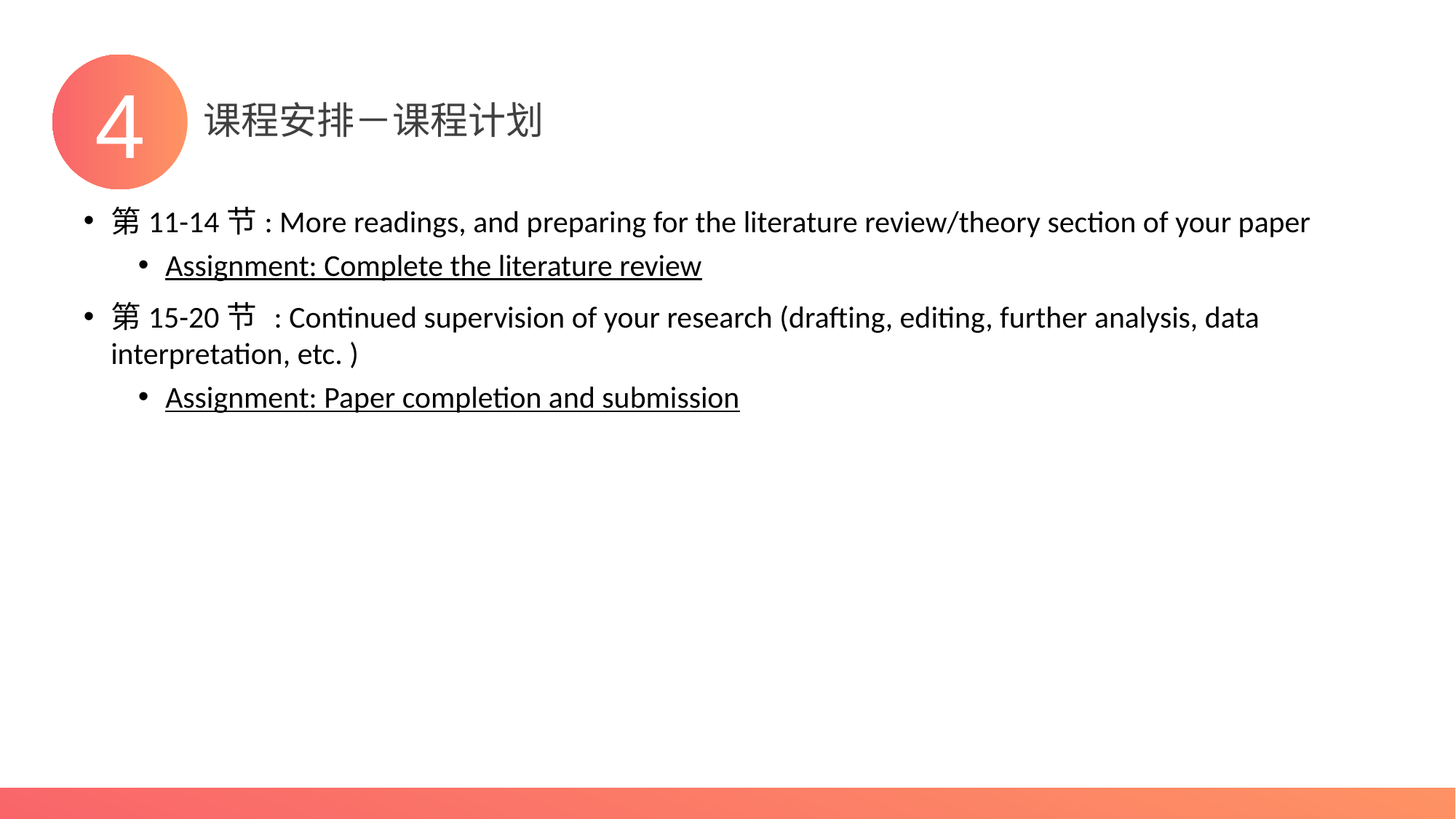

4
课程安排－课程计划
# 第11-14节: More readings, and preparing for the literature review/theory section of your paper
Assignment: Complete the literature review
第15-20节 : Continued supervision of your research (drafting, editing, further analysis, data interpretation, etc. )
Assignment: Paper completion and submission